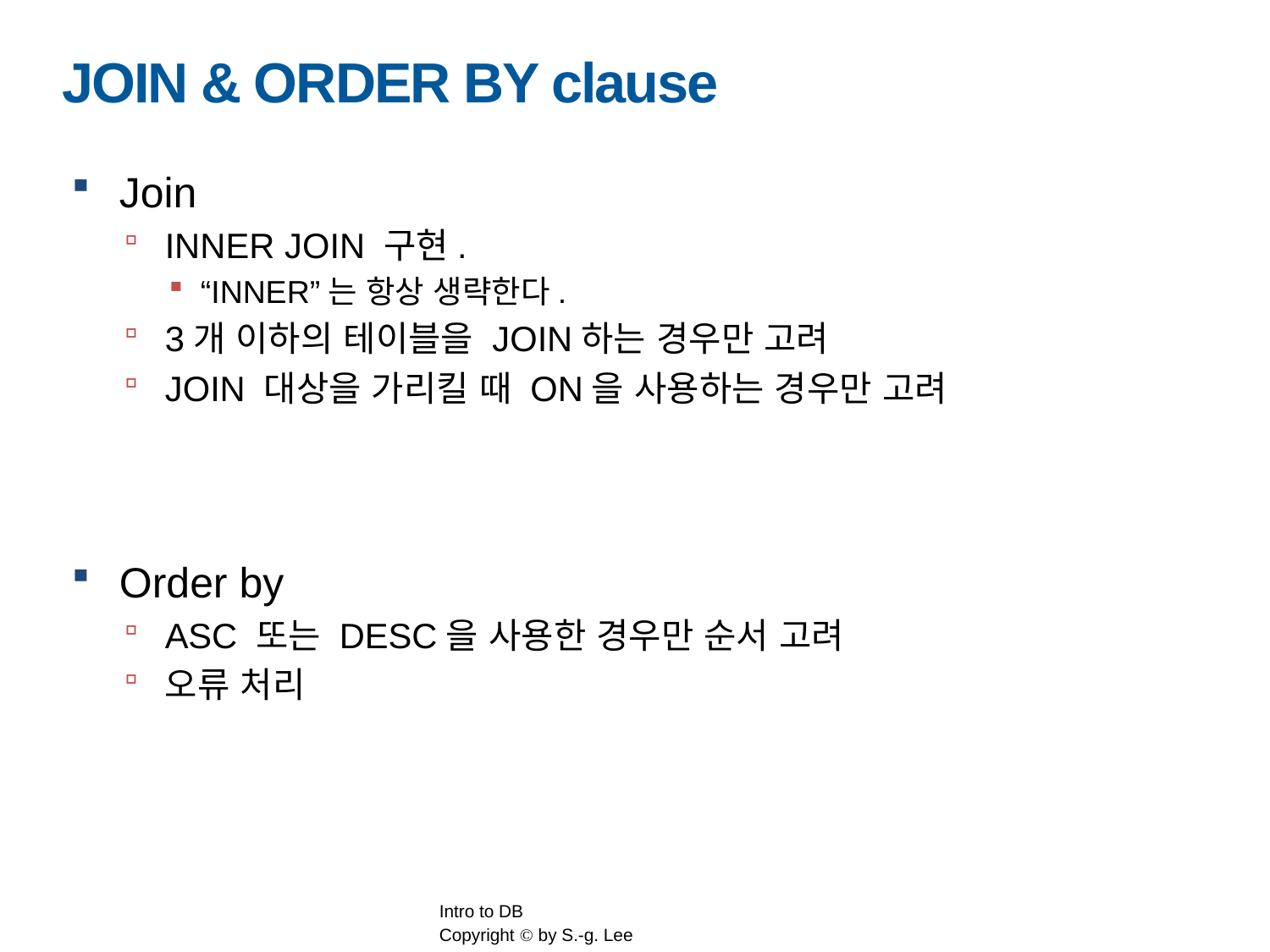

# JOIN & ORDER BY clause
Join
INNER JOIN 구현.
“INNER”는 항상 생략한다.
3개 이하의 테이블을 JOIN하는 경우만 고려
JOIN 대상을 가리킬 때 ON을 사용하는 경우만 고려

Order by
ASC 또는 DESC을 사용한 경우만 순서 고려
오류 처리